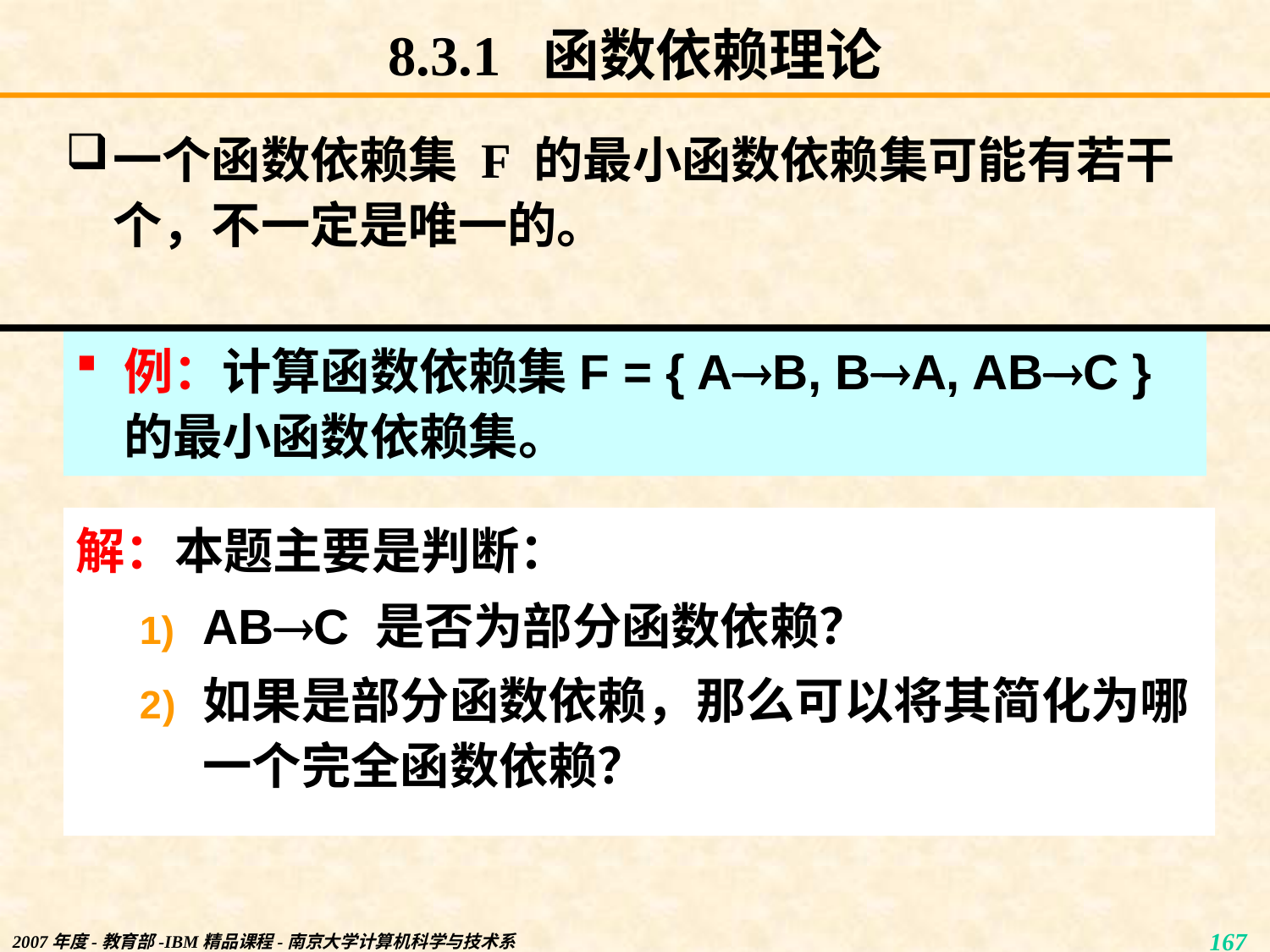

# 8.3.1  函数依赖理论
一个函数依赖集 F 的最小函数依赖集可能有若干个，不一定是唯一的。

例：计算函数依赖集F = { A→B, B→A, AB→C }的最小函数依赖集。
解：本题主要是判断：
AB→C 是否为部分函数依赖？
如果是部分函数依赖，那么可以将其简化为哪一个完全函数依赖？
167
2007年度-教育部-IBM精品课程-南京大学计算机科学与技术系